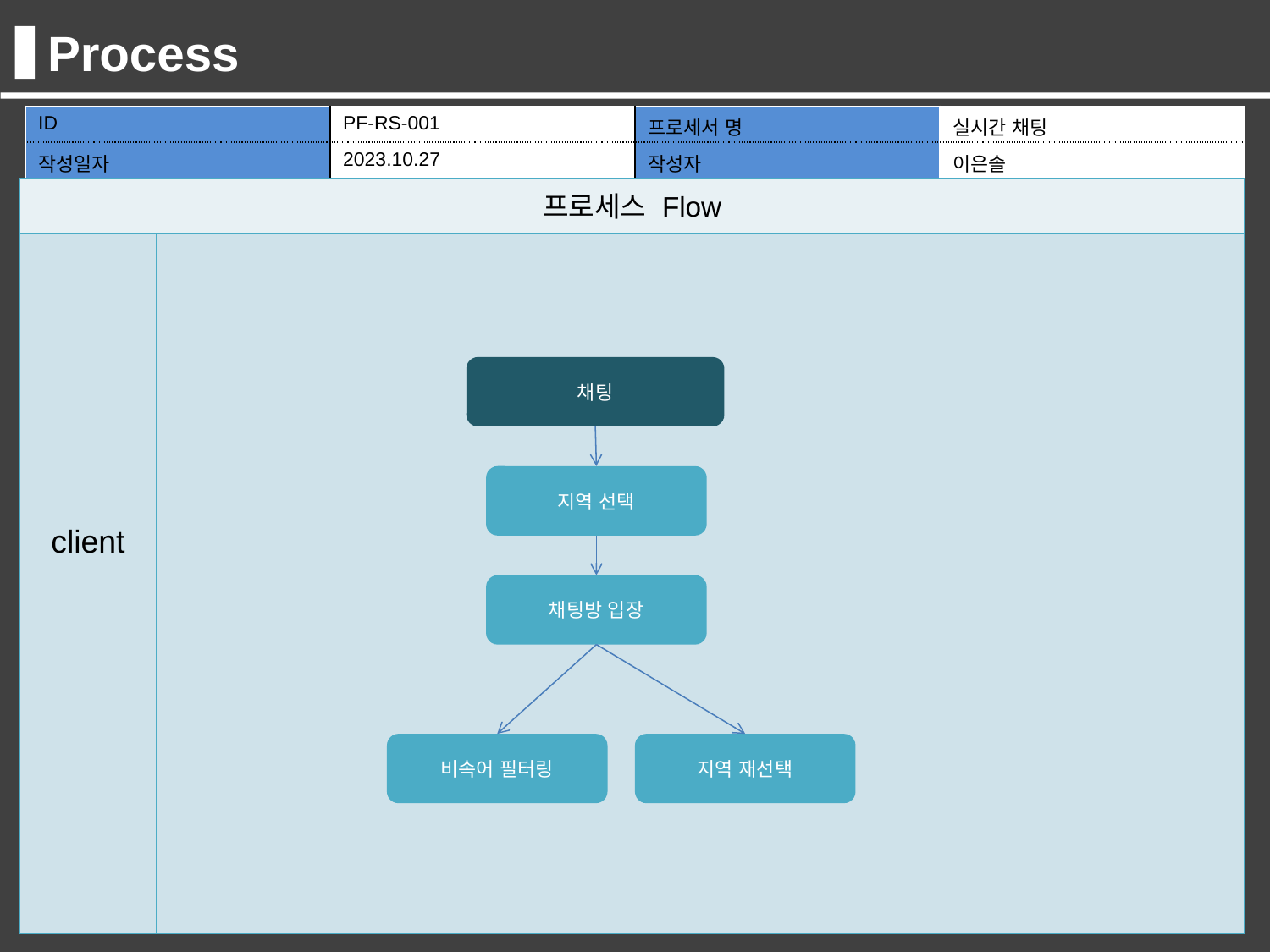

Process

| ID | PF-RS-001 | 프로세서 명 | 실시간 채팅 |
| --- | --- | --- | --- |
| 작성일자 | 2023.10.27 | 작성자 | 이은솔 |
| 프로세스 Flow |  |
| --- | --- |
| client |  |
채팅
지역 선택
채팅방 입장
비속어 필터링
지역 재선택